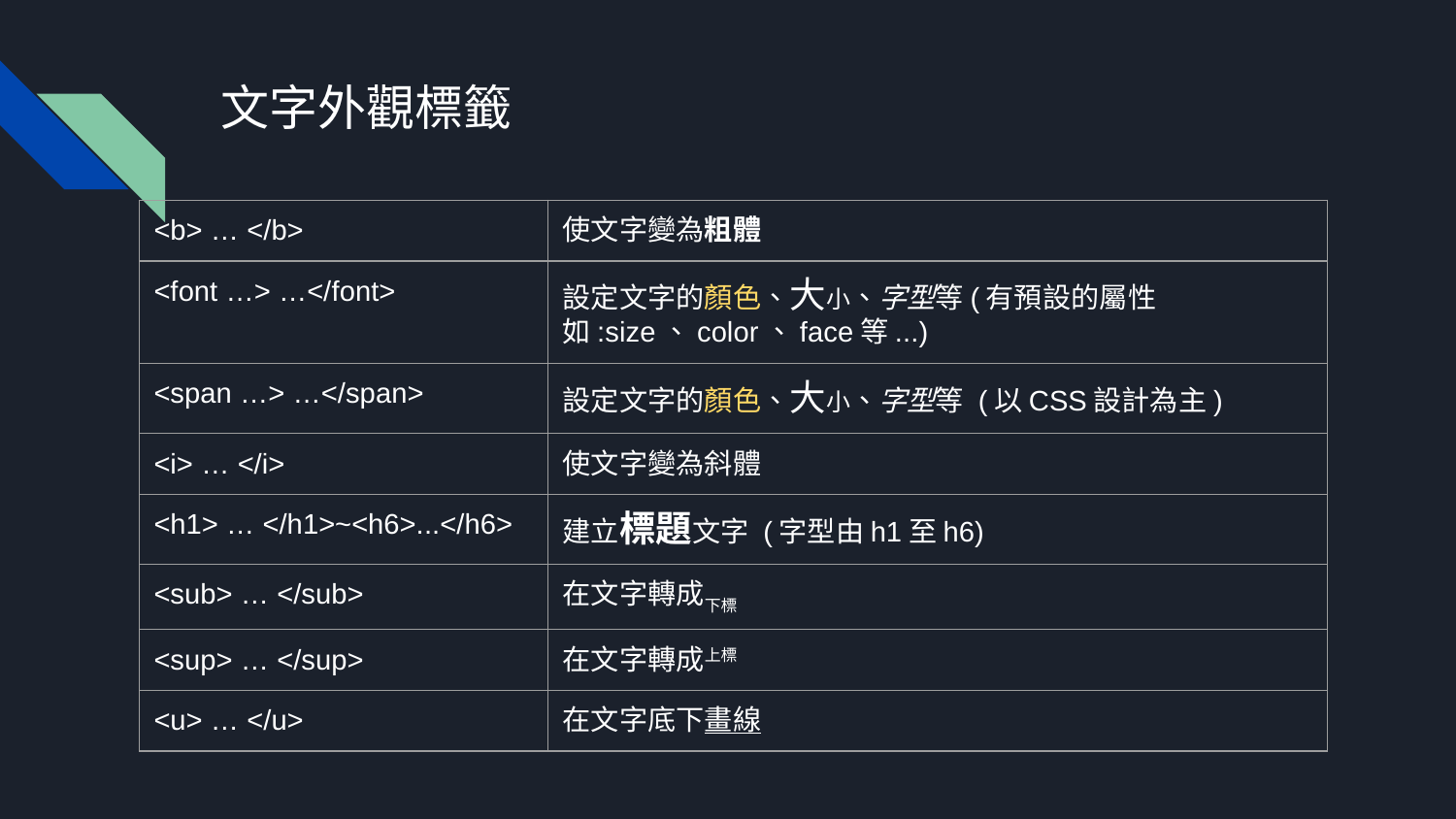

# 文字外觀標籤
| <b> … </b> | 使文字變為粗體 |
| --- | --- |
| <font …> …</font> | 設定文字的顏色、大小、字型等(有預設的屬性如:size、color、face等...) |
| <span …> …</span> | 設定文字的顏色、大小、字型等 (以CSS設計為主) |
| <i> … </i> | 使文字變為斜體 |
| <h1> … </h1>~<h6>...</h6> | 建立標題文字 (字型由h1至h6) |
| <sub> … </sub> | 在文字轉成下標 |
| <sup> … </sup> | 在文字轉成上標 |
| <u> … </u> | 在文字底下畫線 |